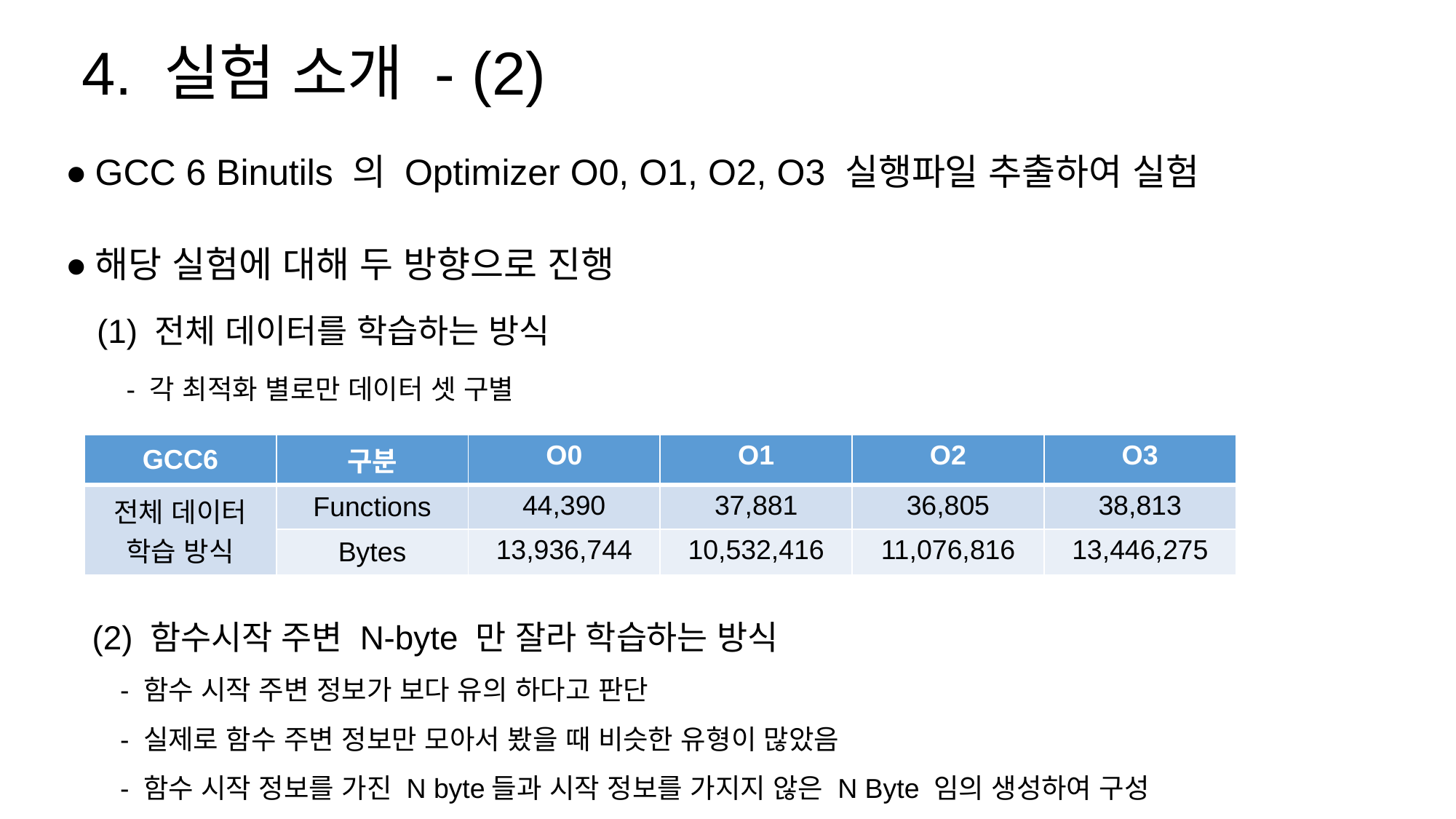

4. 실험 소개 - (2)
# ⦁ GCC 6 Binutils 의 Optimizer O0, O1, O2, O3 실행파일 추출하여 실험 ⦁ 해당 실험에 대해 두 방향으로 진행 (1) 전체 데이터를 학습하는 방식 - 각 최적화 별로만 데이터 셋 구별 (2) 함수시작 주변 N-byte 만 잘라 학습하는 방식 - 함수 시작 주변 정보가 보다 유의 하다고 판단 - 실제로 함수 주변 정보만 모아서 봤을 때 비슷한 유형이 많았음 - 함수 시작 정보를 가진 N byte들과 시작 정보를 가지지 않은 N Byte 임의 생성하여 구성
| GCC6 | 구분 | O0 | O1 | O2 | O3 |
| --- | --- | --- | --- | --- | --- |
| 전체 데이터 학습 방식 | Functions | 44,390 | 37,881 | 36,805 | 38,813 |
|  | Bytes | 13,936,744 | 10,532,416 | 11,076,816 | 13,446,275 |